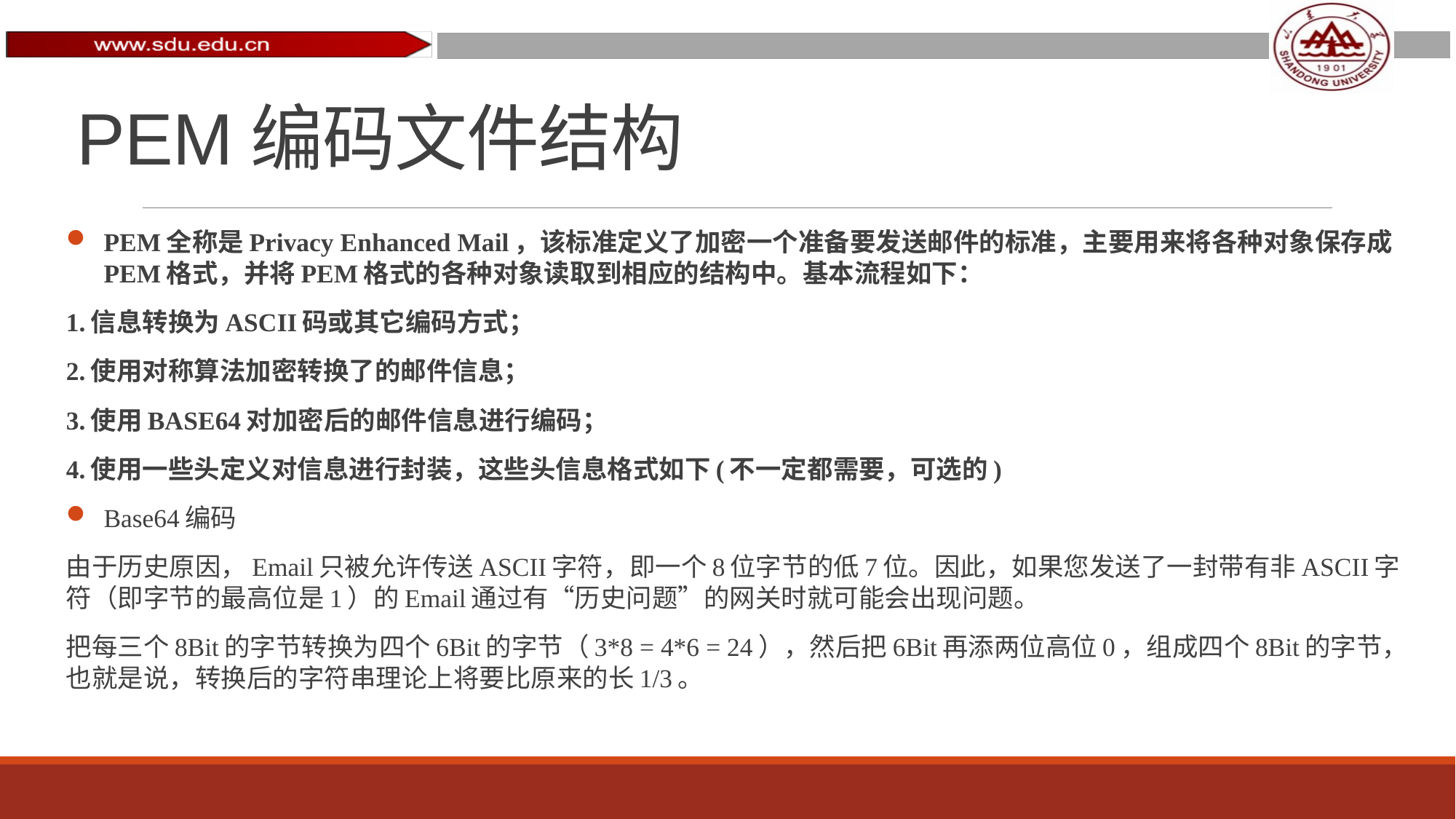

# PEM编码文件结构
PEM全称是Privacy Enhanced Mail，该标准定义了加密一个准备要发送邮件的标准，主要用来将各种对象保存成PEM格式，并将PEM格式的各种对象读取到相应的结构中。基本流程如下：
1.信息转换为ASCII码或其它编码方式；
2.使用对称算法加密转换了的邮件信息；
3.使用BASE64对加密后的邮件信息进行编码；
4.使用一些头定义对信息进行封装，这些头信息格式如下(不一定都需要，可选的)
Base64编码
由于历史原因，Email只被允许传送ASCII字符，即一个8位字节的低7位。因此，如果您发送了一封带有非ASCII字符（即字节的最高位是1）的Email通过有“历史问题”的网关时就可能会出现问题。
把每三个8Bit的字节转换为四个6Bit的字节（3*8 = 4*6 = 24），然后把6Bit再添两位高位0，组成四个8Bit的字节，也就是说，转换后的字符串理论上将要比原来的长1/3。